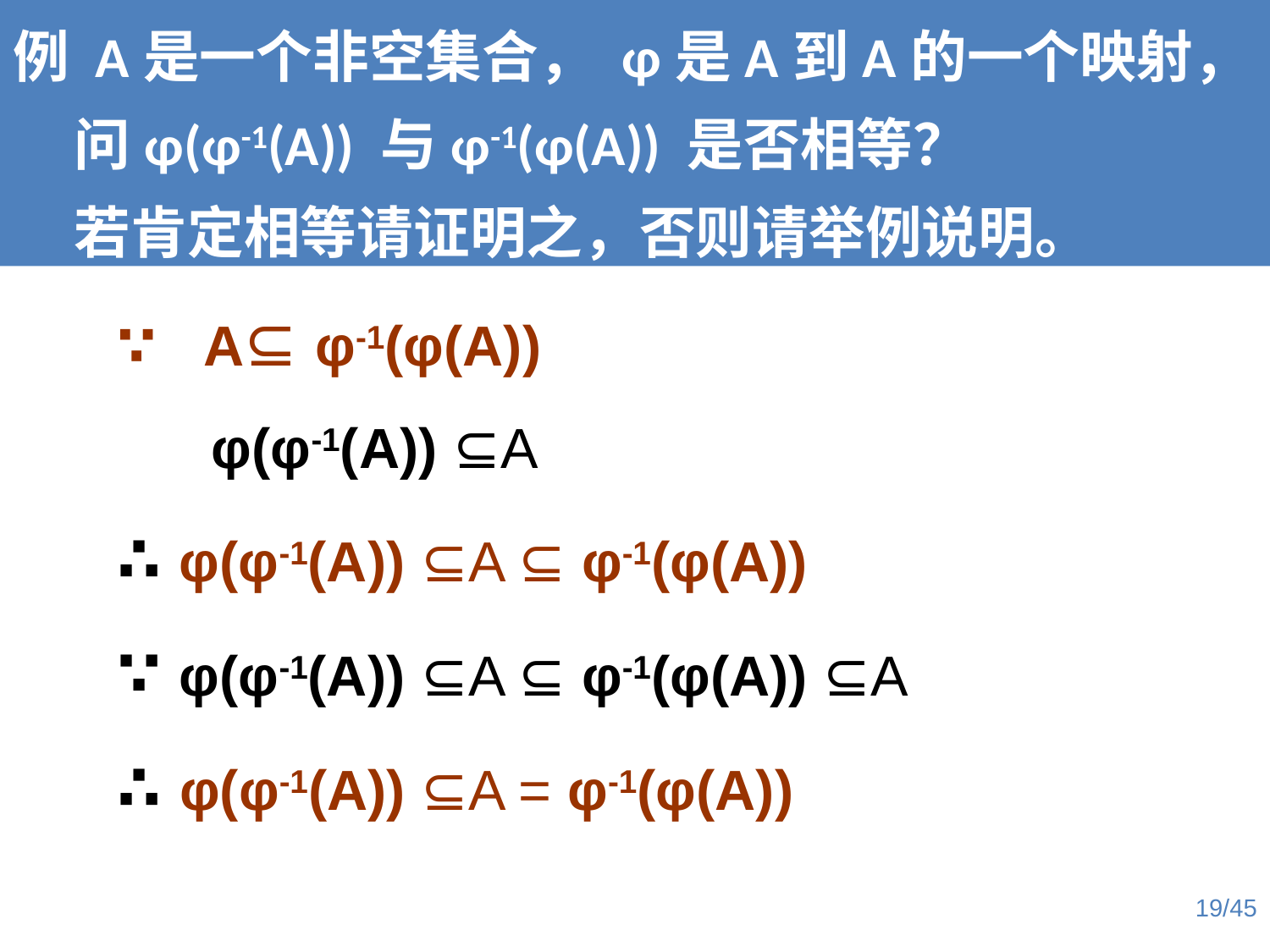

例 A是一个非空集合， φ是A到A的一个映射，
问φ(φ-1(A)) 与φ-1(φ(A)) 是否相等？
若肯定相等请证明之，否则请举例说明。
∵   A⊆ φ-1(φ(A))
      φ(φ-1(A)) ⊆A
∴ φ(φ-1(A)) ⊆A ⊆ φ-1(φ(A))
∵ φ(φ-1(A)) ⊆A ⊆ φ-1(φ(A)) ⊆A
∴  φ(φ-1(A)) ⊆A = φ-1(φ(A))
19/45